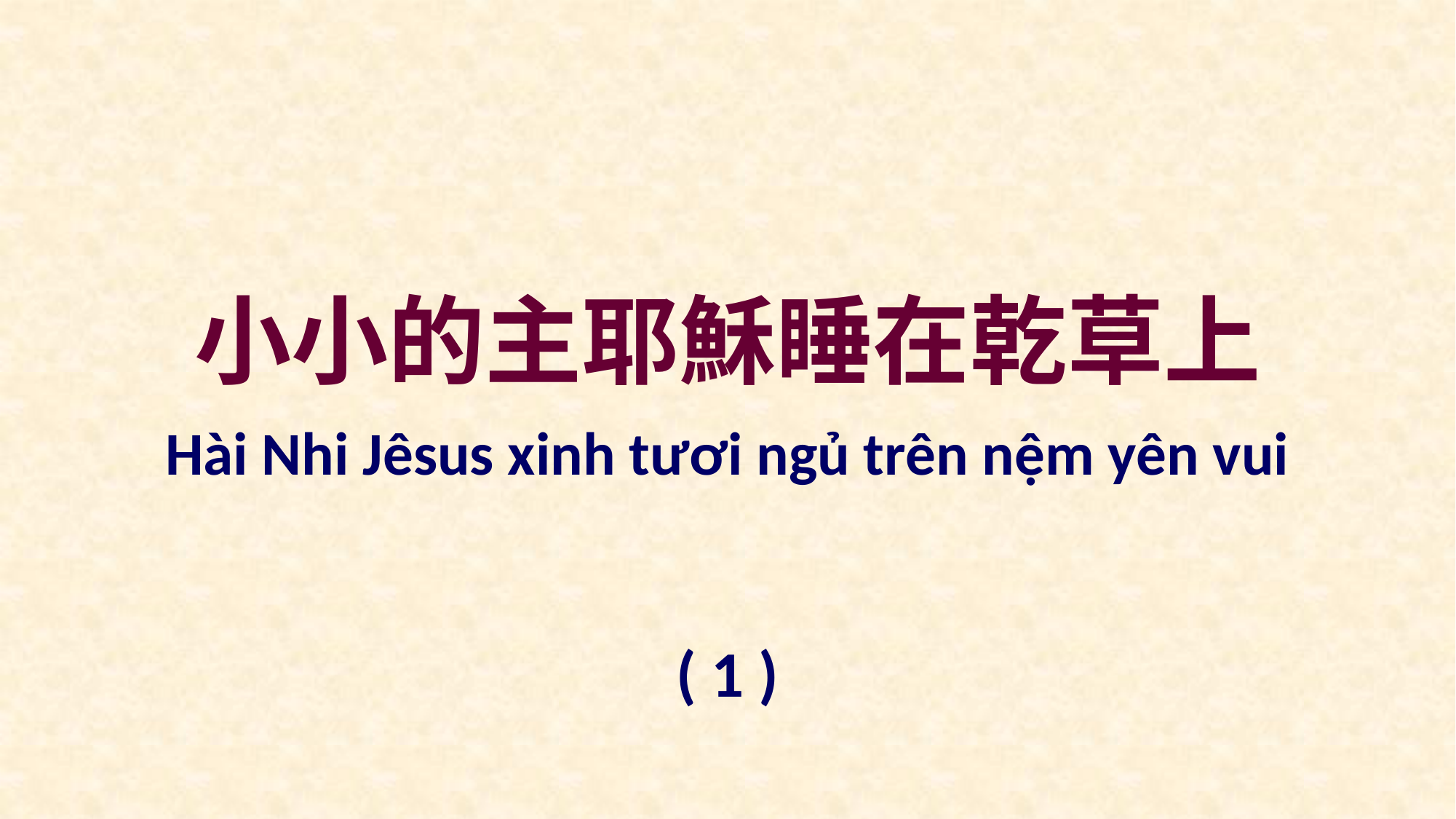

小小的主耶穌睡在乾草上
Hài Nhi Jêsus xinh tươi ngủ trên nệm yên vui
( 1 )